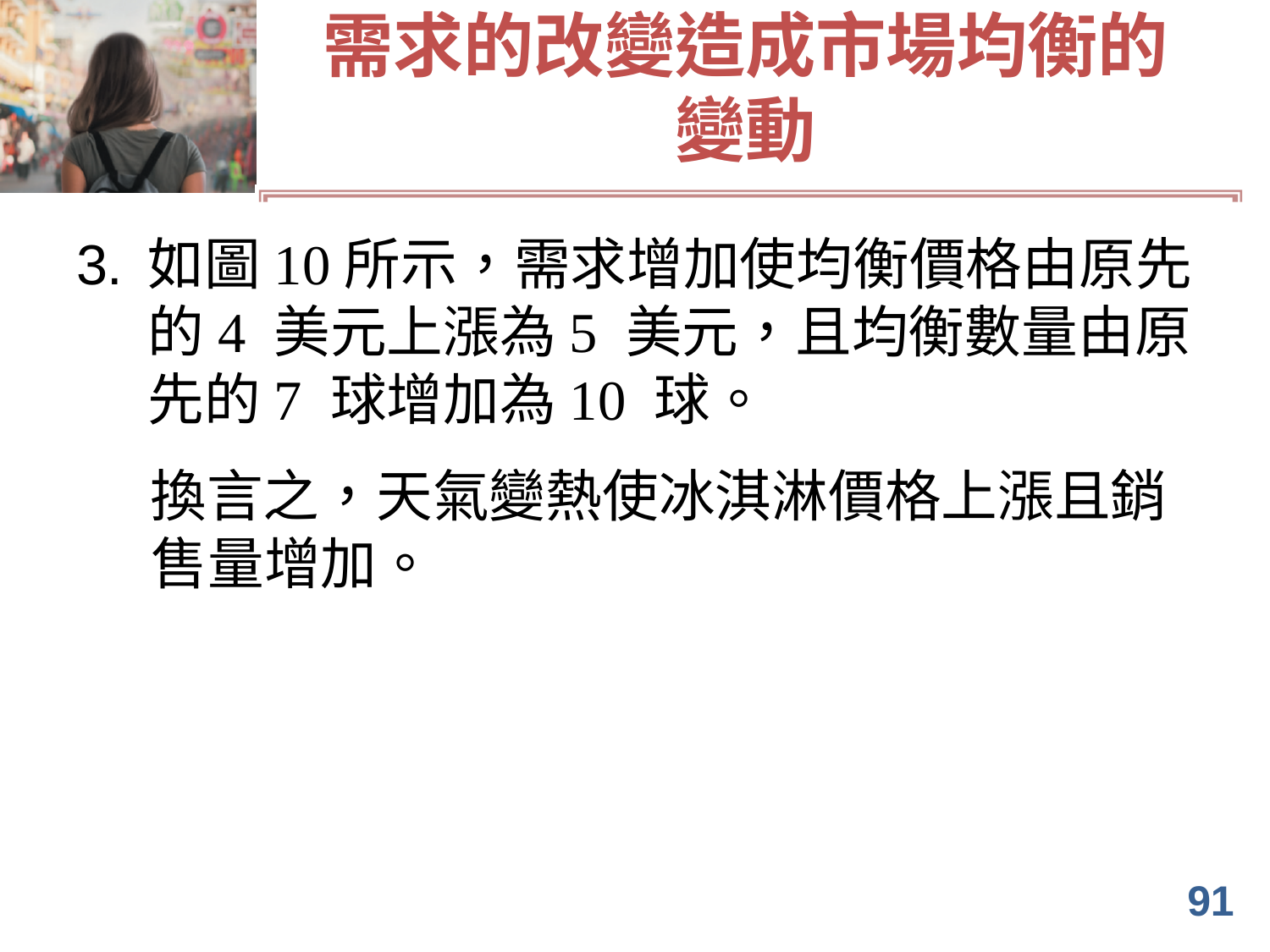

# 需求的改變造成市場均衡的變動
如圖10所示，需求增加使均衡價格由原先的4 美元上漲為5 美元，且均衡數量由原先的7 球增加為10 球。

換言之，天氣變熱使冰淇淋價格上漲且銷售量增加。
91